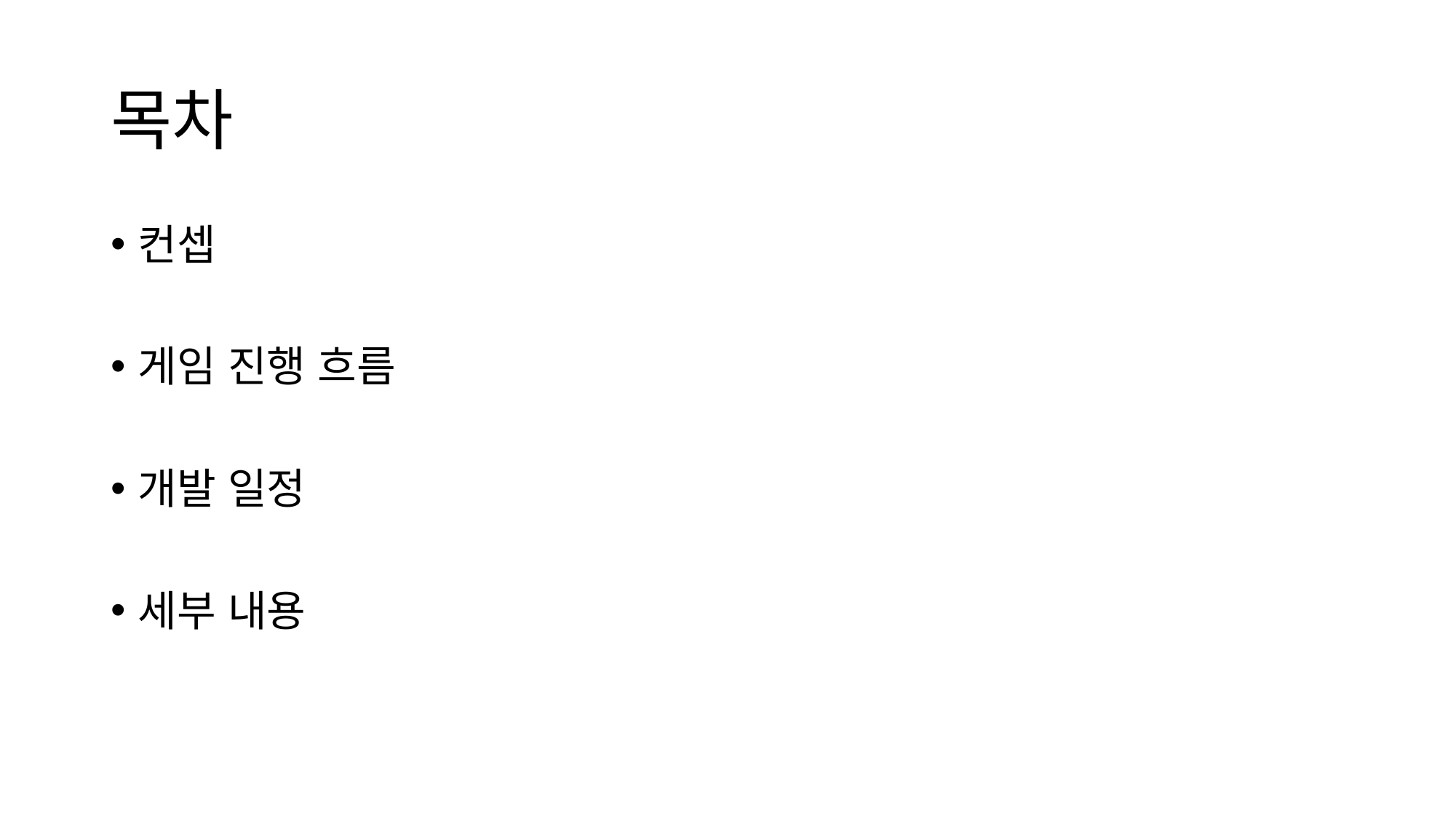

# 목차
컨셉

게임 진행 흐름

개발 일정

세부 내용